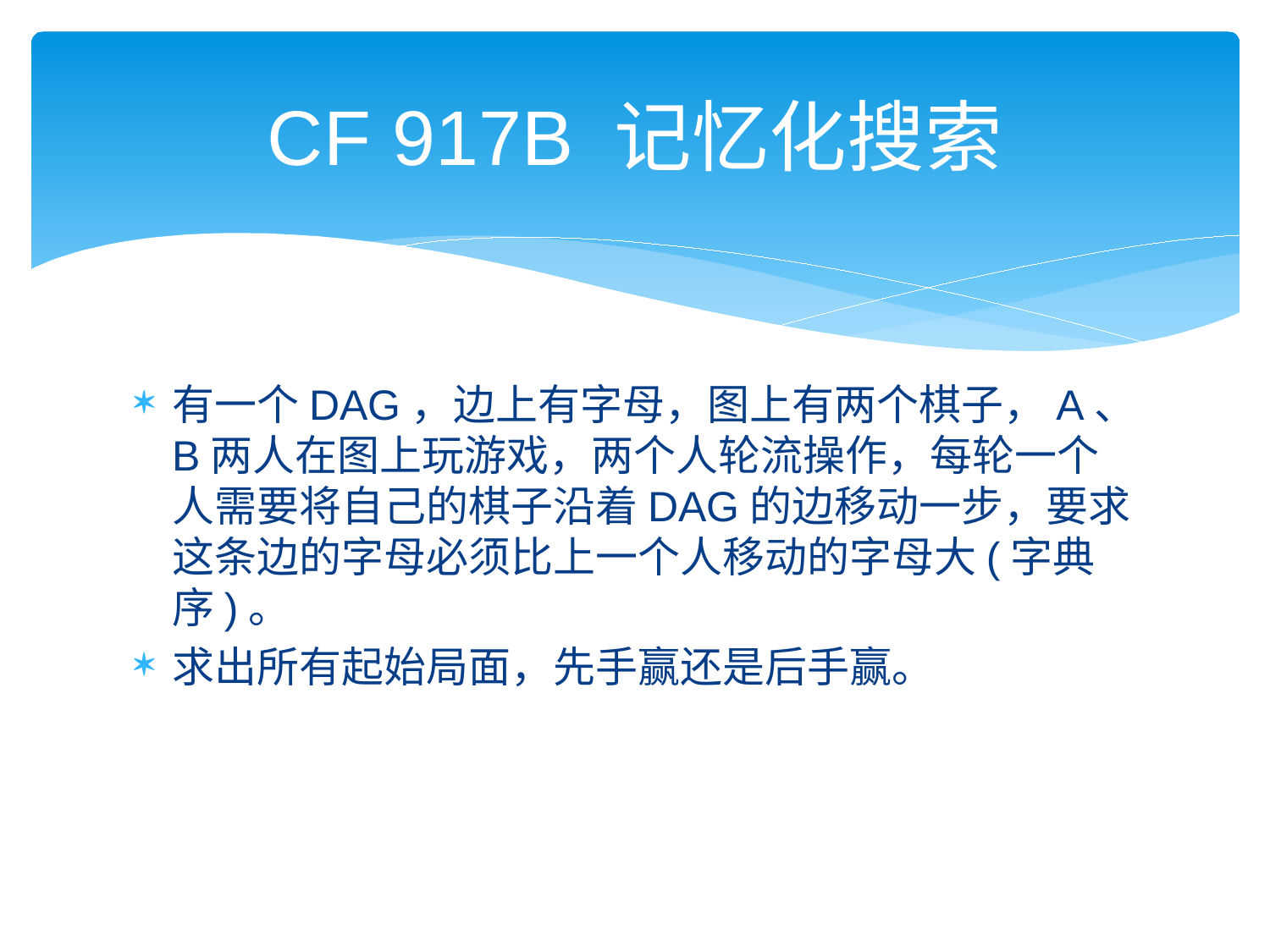

# CF 917B 记忆化搜索
有一个DAG，边上有字母，图上有两个棋子，A、B两人在图上玩游戏，两个人轮流操作，每轮一个人需要将自己的棋子沿着DAG的边移动一步，要求这条边的字母必须比上一个人移动的字母大(字典序)。
求出所有起始局面，先手赢还是后手赢。